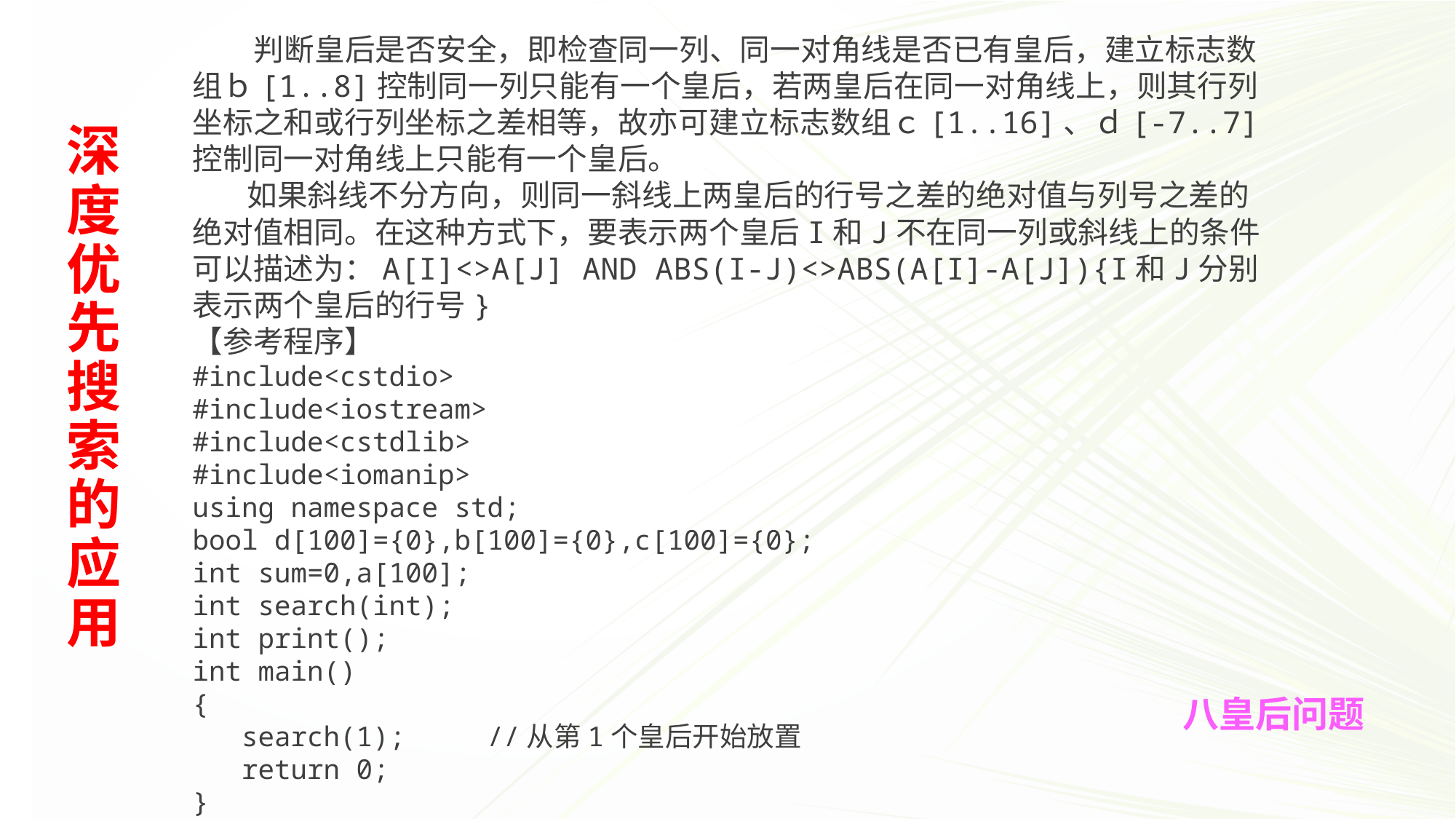

判断皇后是否安全，即检查同一列、同一对角线是否已有皇后，建立标志数组ｂ[1..8]控制同一列只能有一个皇后，若两皇后在同一对角线上，则其行列坐标之和或行列坐标之差相等，故亦可建立标志数组ｃ[1..16]、ｄ[-7..7]控制同一对角线上只能有一个皇后。
       如果斜线不分方向，则同一斜线上两皇后的行号之差的绝对值与列号之差的绝对值相同。在这种方式下，要表示两个皇后I和J不在同一列或斜线上的条件可以描述为：A[I]<>A[J] AND ABS(I-J)<>ABS(A[I]-A[J]){I和J分别表示两个皇后的行号}
【参考程序】
#include<cstdio>
#include<iostream>
#include<cstdlib>
#include<iomanip>
using namespace std;
bool d[100]={0},b[100]={0},c[100]={0};
int sum=0,a[100];
int search(int);
int print();
int main()
{
   search(1);     //从第1个皇后开始放置
   return 0;
}
深度优先搜索的应用
八皇后问题